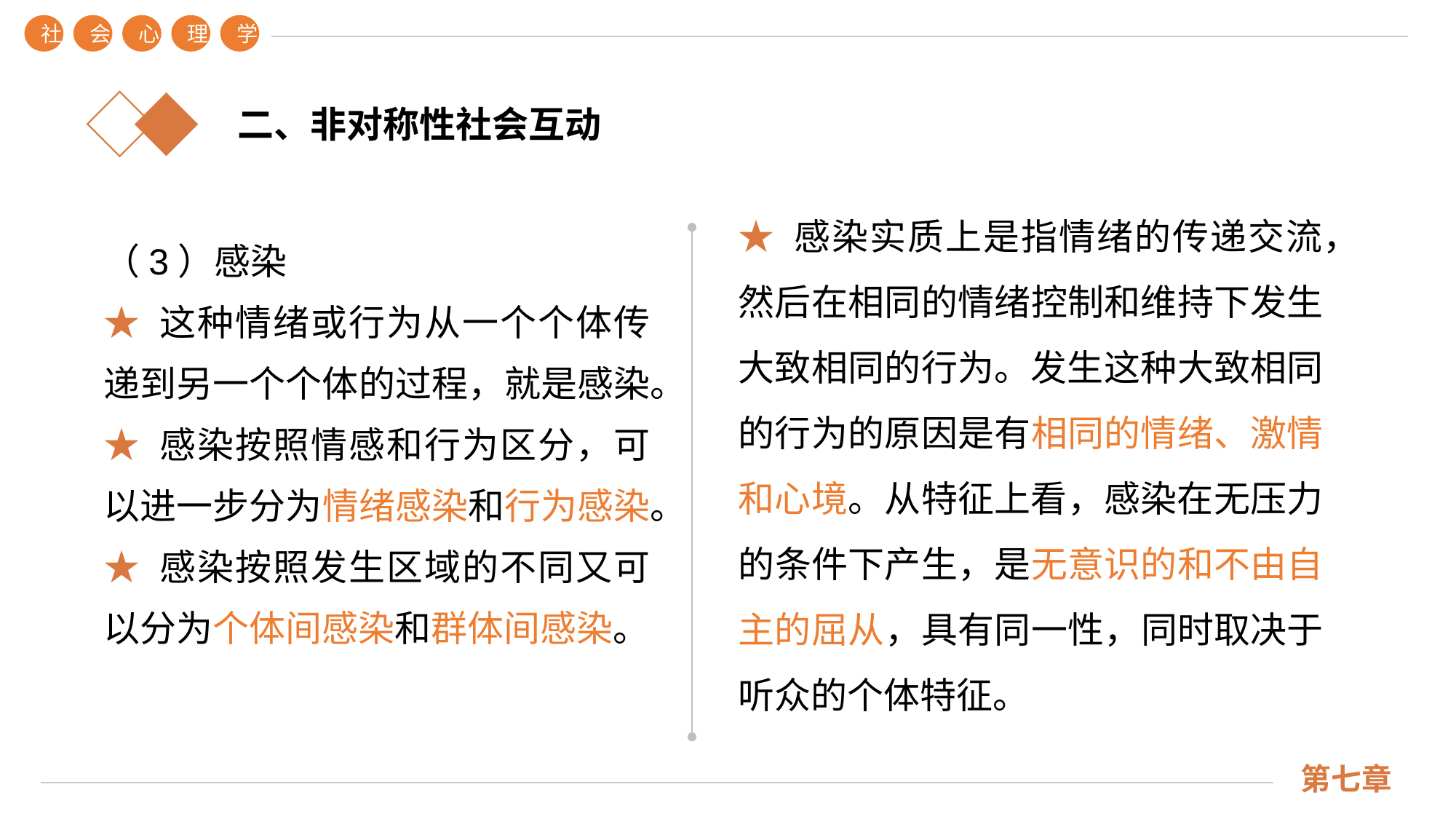

社
会
心
理
学
第七章

二、非对称性社会互动
★ 感染实质上是指情绪的传递交流，然后在相同的情绪控制和维持下发生大致相同的行为。发生这种大致相同的行为的原因是有相同的情绪、激情和心境。从特征上看，感染在无压力的条件下产生，是无意识的和不由自主的屈从，具有同一性，同时取决于听众的个体特征。

（3）感染
★ 这种情绪或行为从一个个体传递到另一个个体的过程，就是感染。
★ 感染按照情感和行为区分，可以进一步分为情绪感染和行为感染。
★ 感染按照发生区域的不同又可以分为个体间感染和群体间感染。